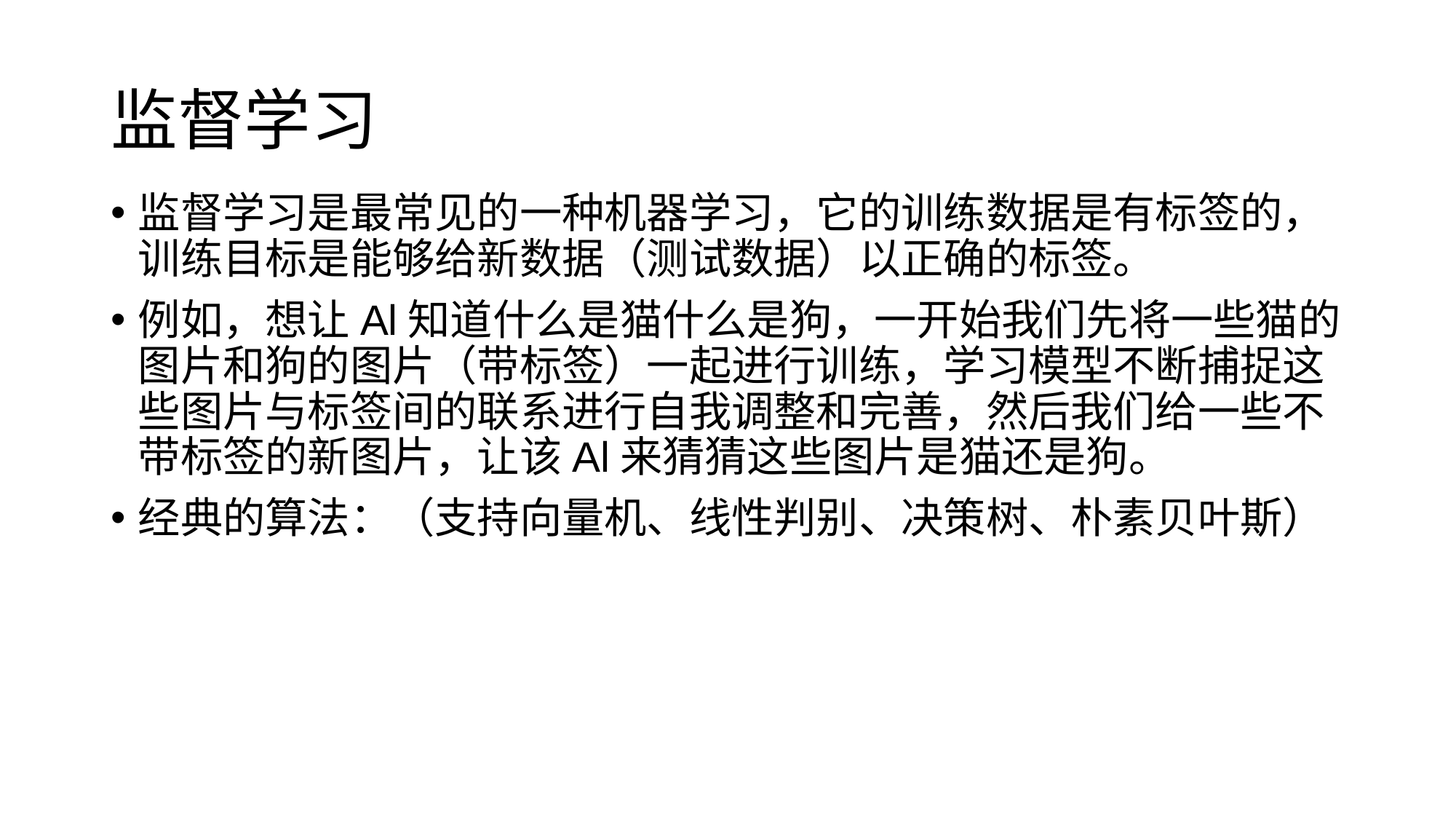

# 监督学习
监督学习是最常见的一种机器学习，它的训练数据是有标签的，训练目标是能够给新数据（测试数据）以正确的标签。
例如，想让Al知道什么是猫什么是狗，一开始我们先将一些猫的图片和狗的图片（带标签）一起进行训练，学习模型不断捕捉这些图片与标签间的联系进行自我调整和完善，然后我们给一些不带标签的新图片，让该Al来猜猜这些图片是猫还是狗。
经典的算法：（支持向量机、线性判别、决策树、朴素贝叶斯）